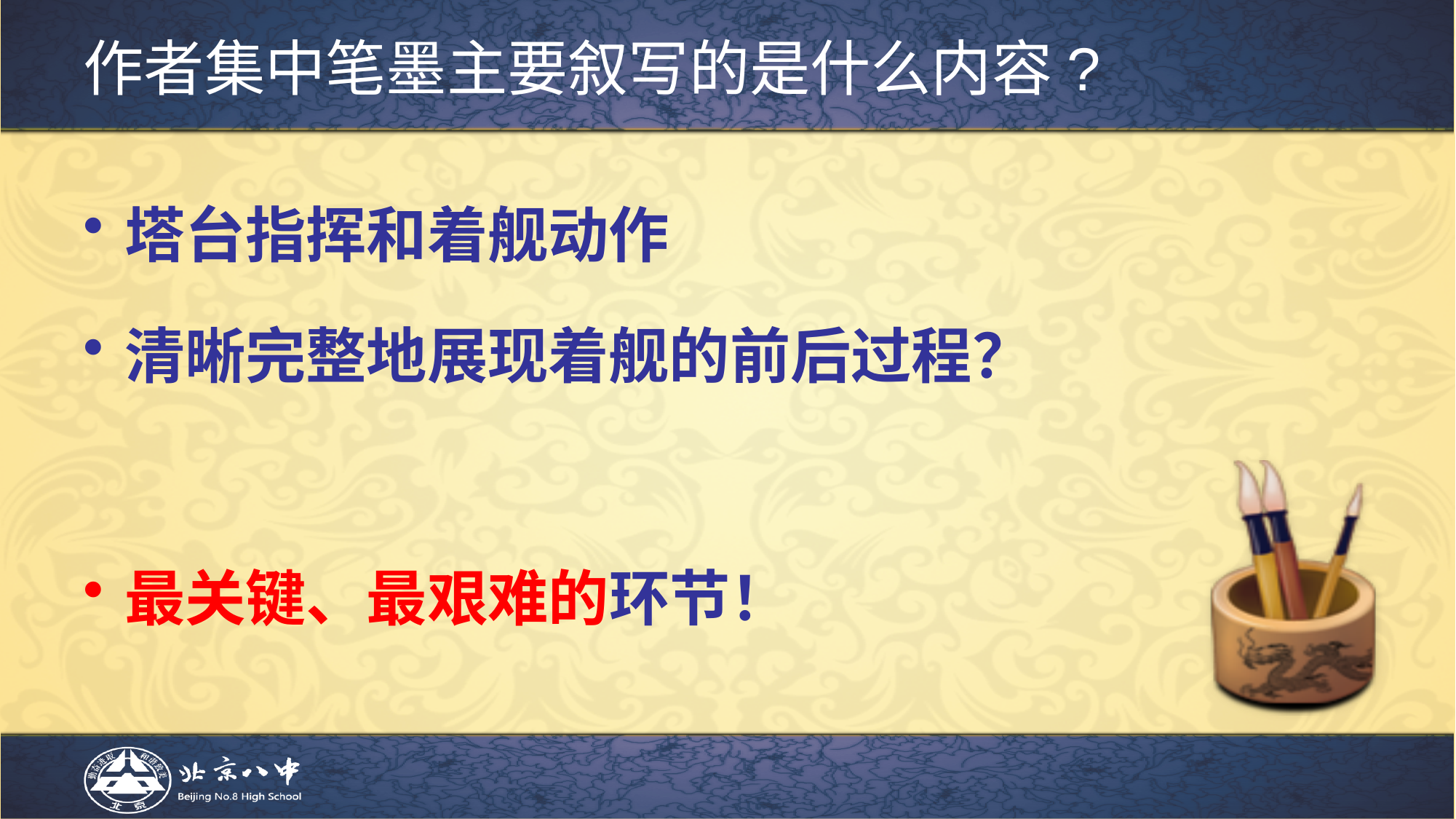

# 作者集中笔墨主要叙写的是什么内容?
塔台指挥和着舰动作
清晰完整地展现着舰的前后过程？

最关键、最艰难的环节！